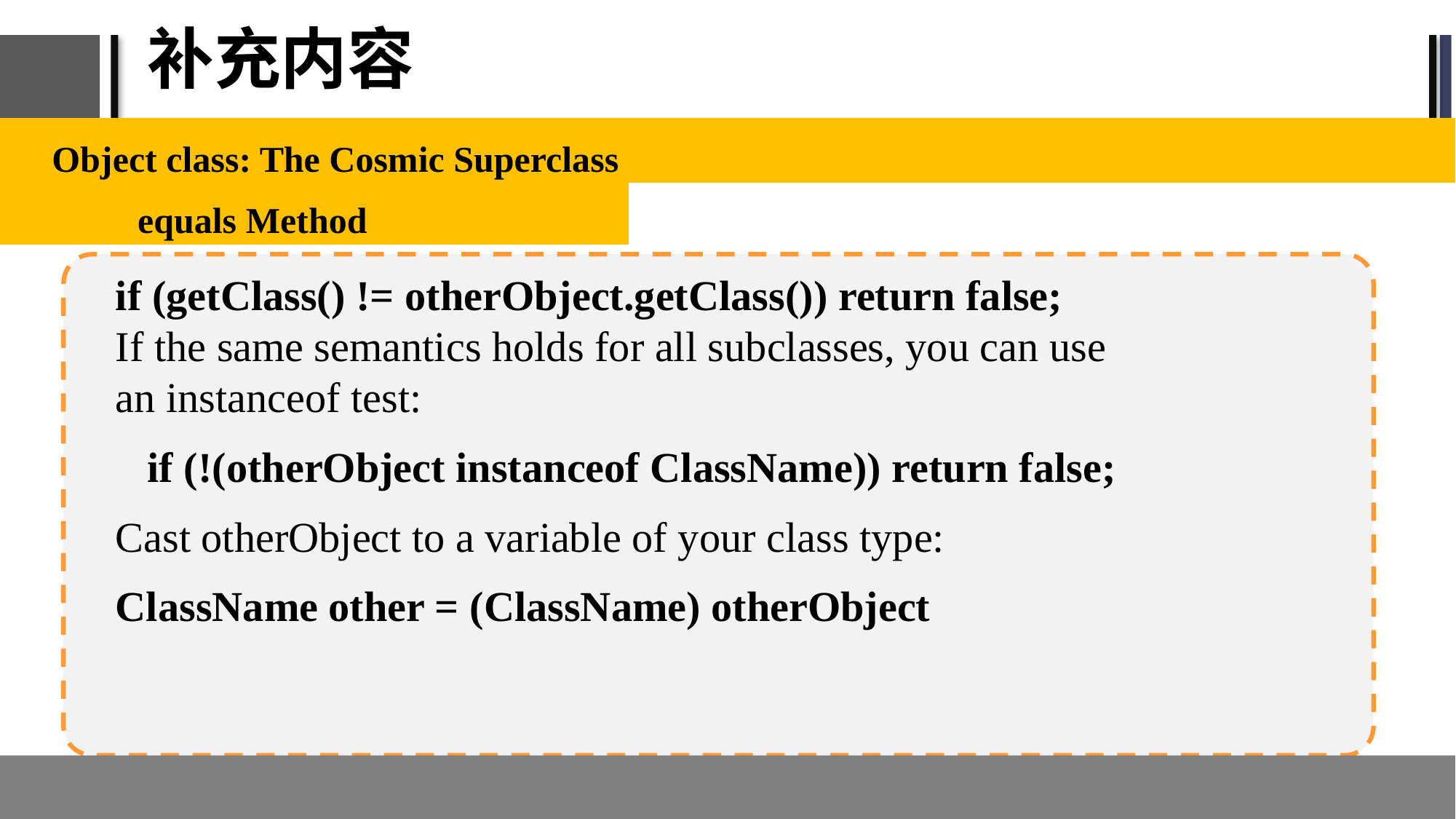

# 补充内容

Object class: The Cosmic Superclass

	equals Method

if (getClass() != otherObject.getClass()) return false;
If the same semantics holds for all subclasses, you can use an instanceof test:
   if (!(otherObject instanceof ClassName)) return false;
Cast otherObject to a variable of your class type:
ClassName other = (ClassName) otherObject